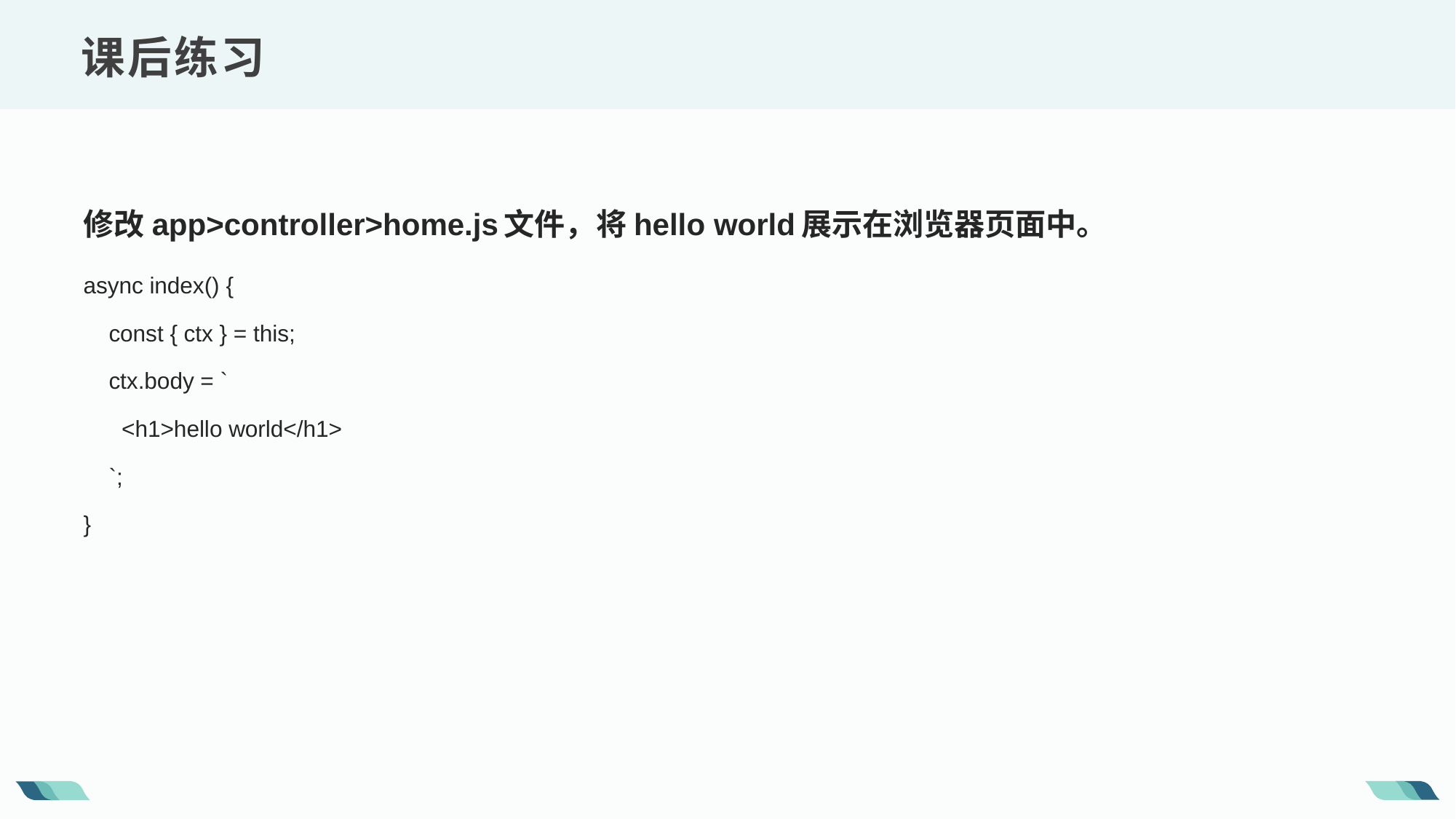

课后练习
修改app>controller>home.js文件，将hello world展示在浏览器页面中。
async index() {
    const { ctx } = this;
    ctx.body = `
      <h1>hello world</h1>
    `;
}